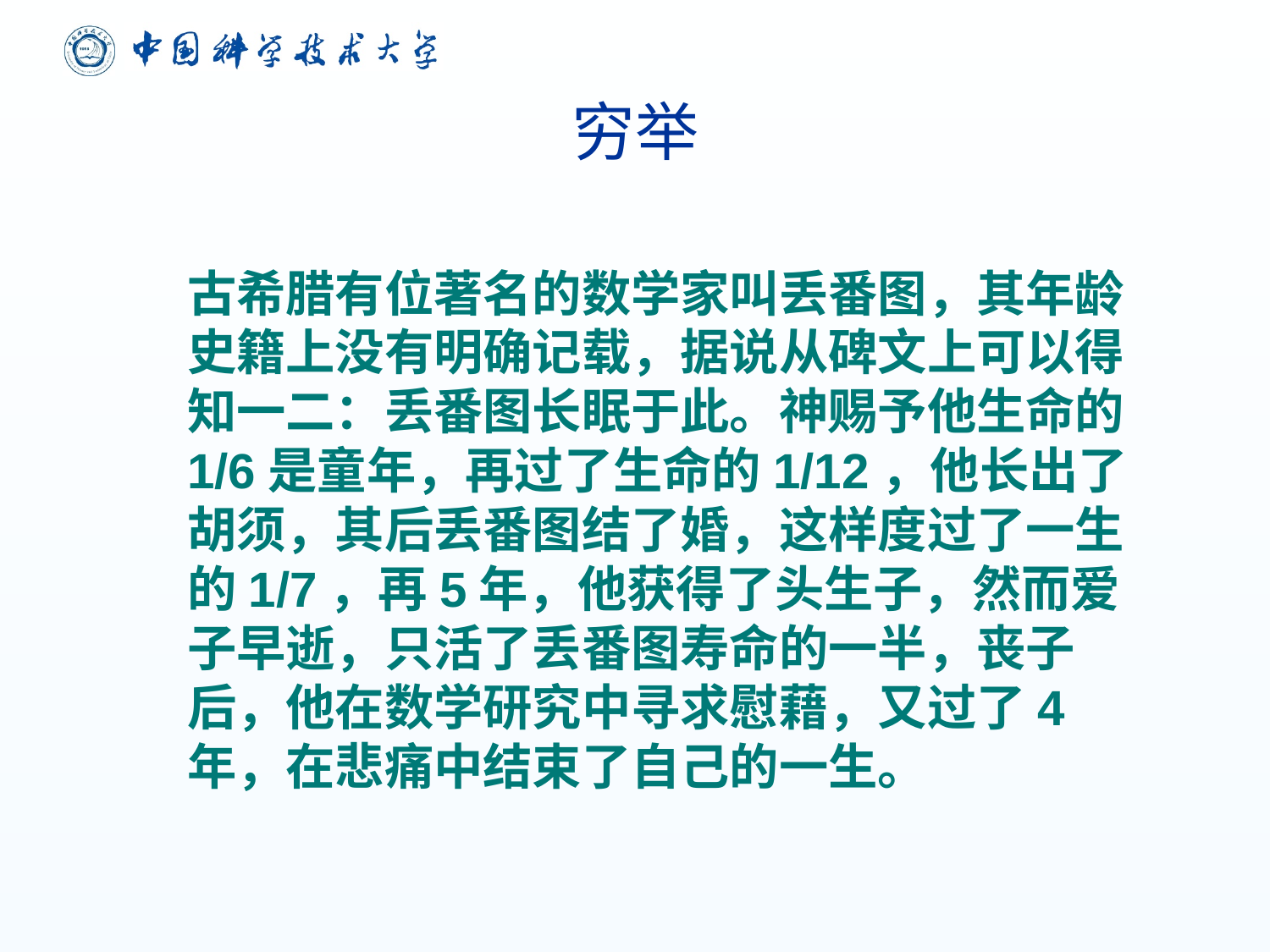

# 穷举

古希腊有位著名的数学家叫丢番图，其年龄史籍上没有明确记载，据说从碑文上可以得知一二：丢番图长眠于此。神赐予他生命的1/6是童年，再过了生命的1/12，他长出了胡须，其后丢番图结了婚，这样度过了一生的1/7，再5年，他获得了头生子，然而爱子早逝，只活了丢番图寿命的一半，丧子后，他在数学研究中寻求慰藉，又过了4年，在悲痛中结束了自己的一生。